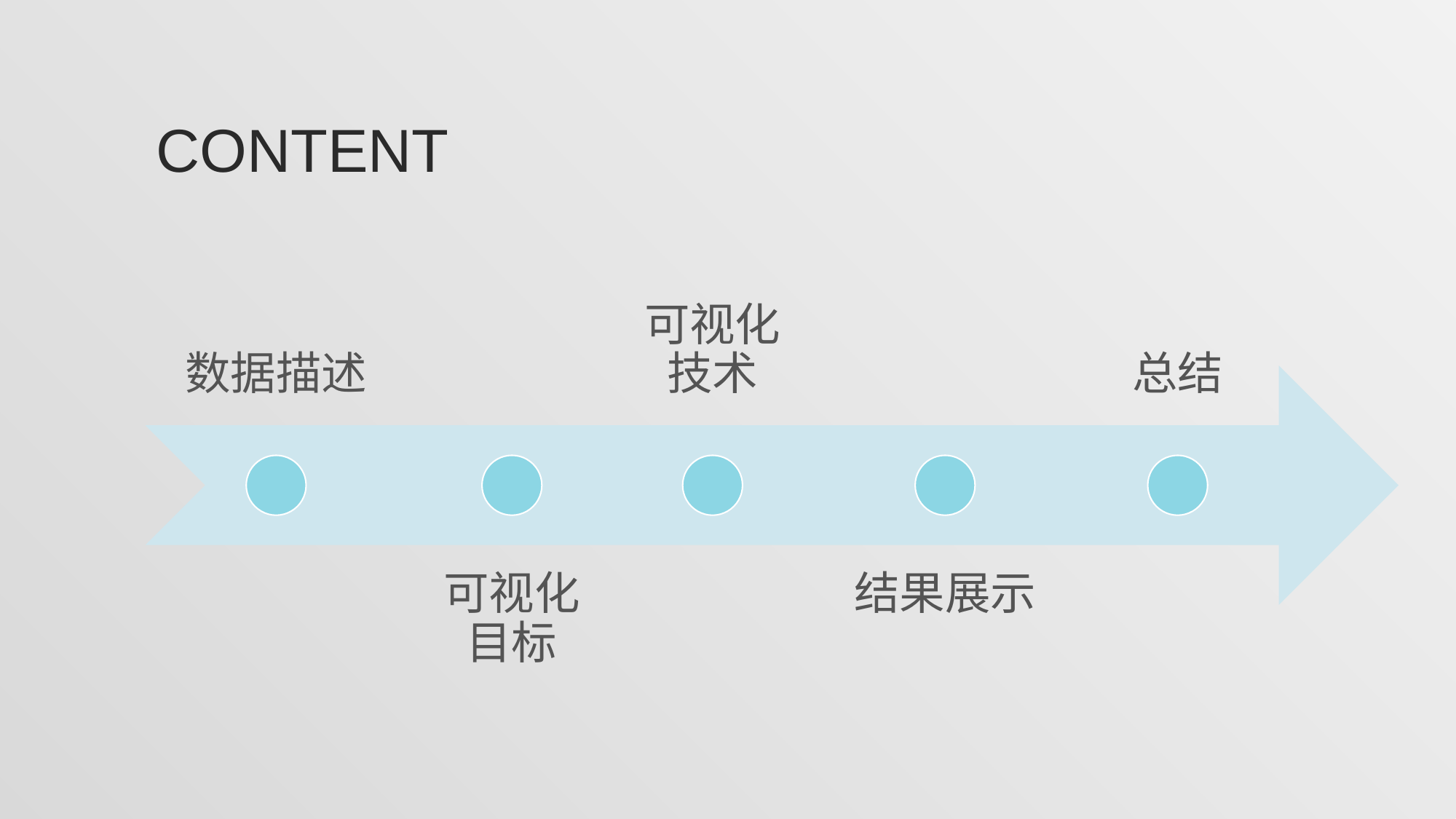

# Content
数据描述
可视化目标
可视化技术
结果展示
总结